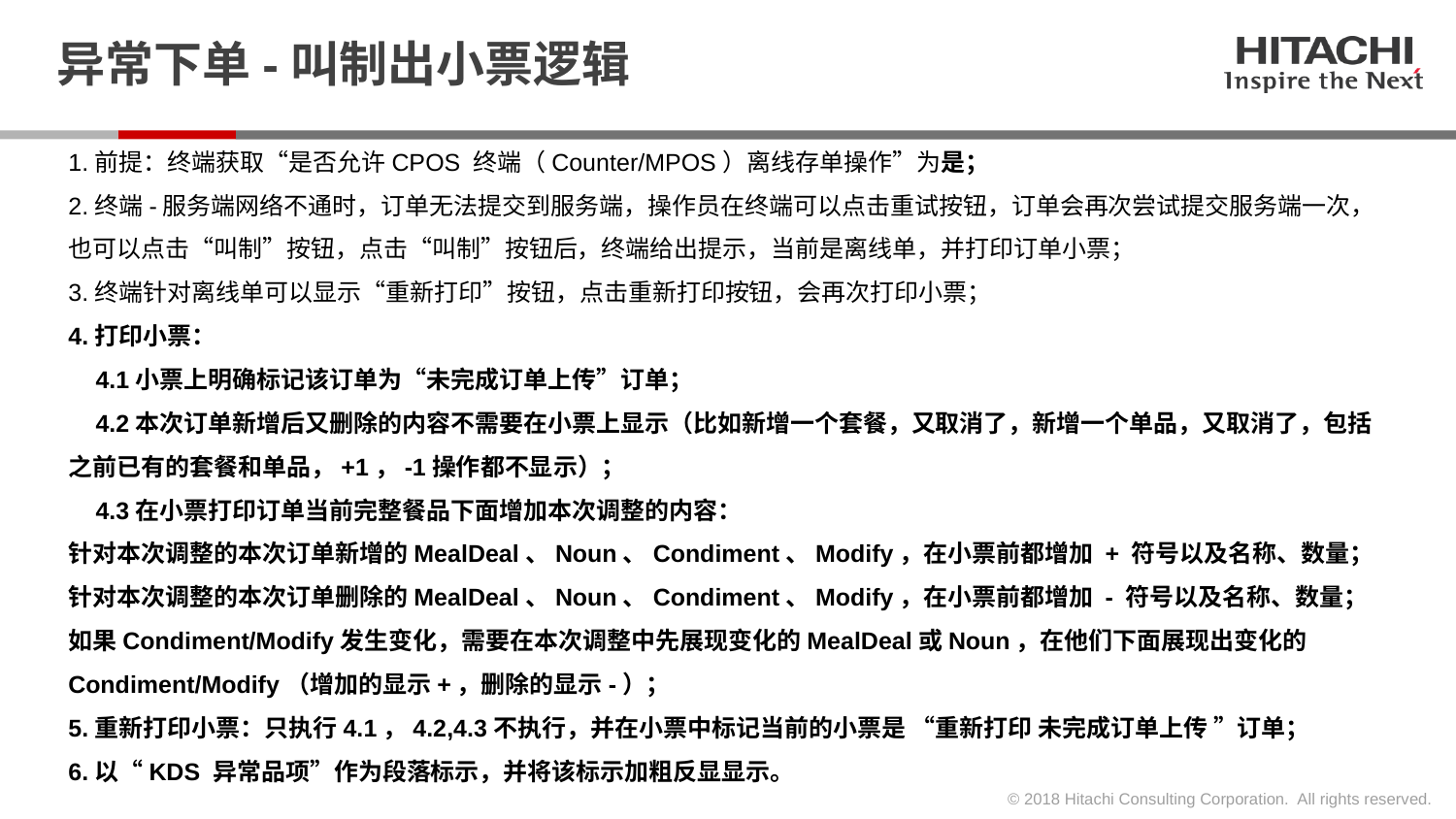

# 异常下单-叫制出小票逻辑
1.前提：终端获取“是否允许CPOS 终端（Counter/MPOS）离线存单操作”为是；
2.终端-服务端网络不通时，订单无法提交到服务端，操作员在终端可以点击重试按钮，订单会再次尝试提交服务端一次，也可以点击“叫制”按钮，点击“叫制”按钮后，终端给出提示，当前是离线单，并打印订单小票；
3.终端针对离线单可以显示“重新打印”按钮，点击重新打印按钮，会再次打印小票；
4.打印小票：
    4.1小票上明确标记该订单为“未完成订单上传”订单；
    4.2本次订单新增后又删除的内容不需要在小票上显示（比如新增一个套餐，又取消了，新增一个单品，又取消了，包括之前已有的套餐和单品，+1，-1操作都不显示）；
    4.3在小票打印订单当前完整餐品下面增加本次调整的内容：
针对本次调整的本次订单新增的MealDeal、Noun、Condiment、Modify，在小票前都增加 + 符号以及名称、数量；
针对本次调整的本次订单删除的MealDeal、Noun、Condiment、Modify，在小票前都增加 - 符号以及名称、数量；
如果Condiment/Modify发生变化，需要在本次调整中先展现变化的MealDeal或Noun，在他们下面展现出变化的Condiment/Modify（增加的显示+，删除的显示-）；
5.重新打印小票：只执行4.1，4.2,4.3不执行，并在小票中标记当前的小票是 “重新打印 未完成订单上传 ”订单；
6.以“KDS 异常品项”作为段落标示，并将该标示加粗反显显示。